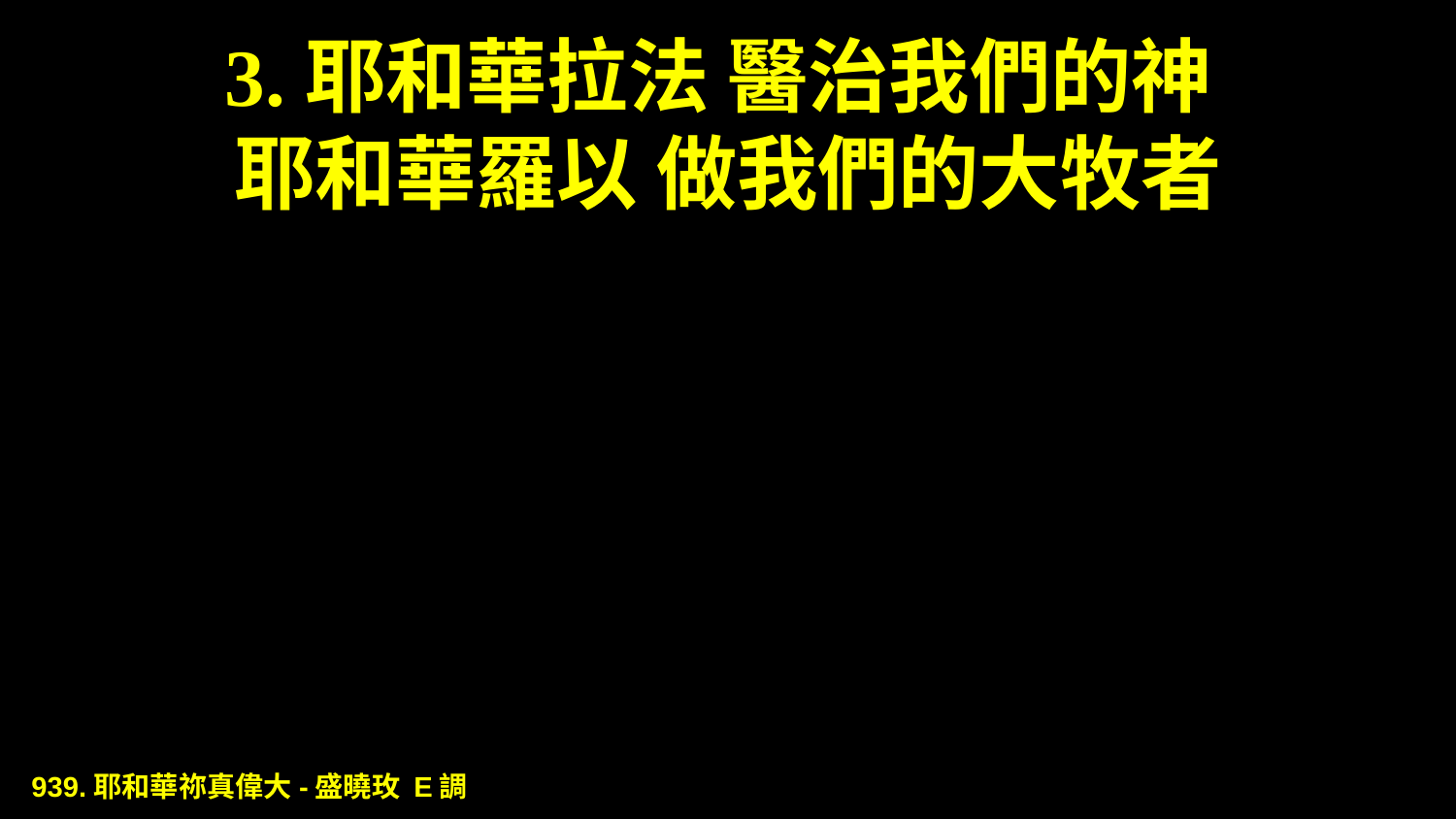

# 3.耶和華拉法 醫治我們的神 耶和華羅以 做我們的大牧者
939.耶和華祢真偉大-盛曉玫 E調